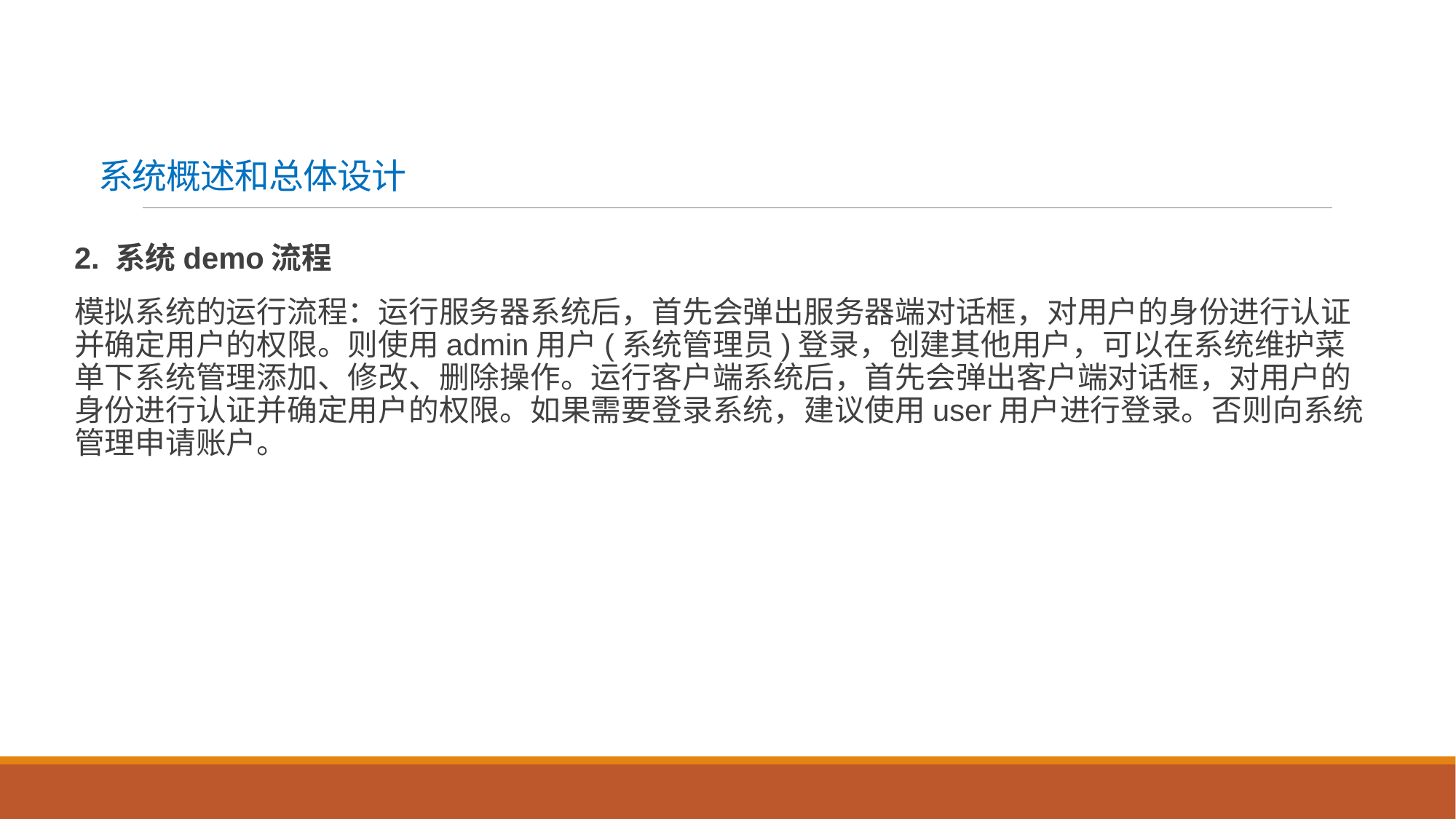

# 系统概述和总体设计
2. 系统demo流程
模拟系统的运行流程：运行服务器系统后，首先会弹出服务器端对话框，对用户的身份进行认证并确定用户的权限。则使用admin用户(系统管理员)登录，创建其他用户，可以在系统维护菜单下系统管理添加、修改、删除操作。运行客户端系统后，首先会弹出客户端对话框，对用户的身份进行认证并确定用户的权限。如果需要登录系统，建议使用user用户进行登录。否则向系统管理申请账户。